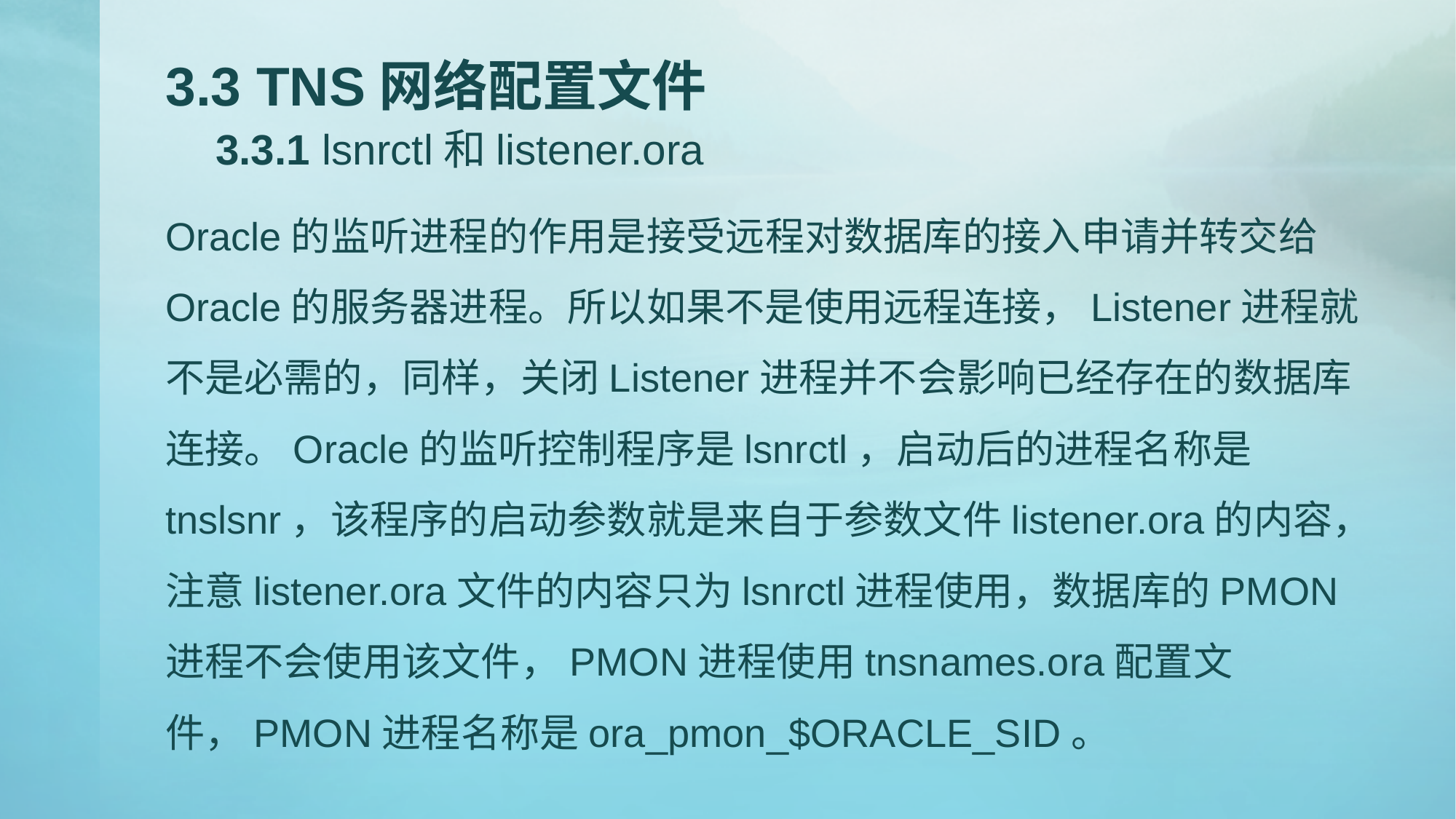

# 3.3 TNS网络配置文件 3.3.1 lsnrctl和listener.ora
Oracle的监听进程的作用是接受远程对数据库的接入申请并转交给Oracle的服务器进程。所以如果不是使用远程连接，Listener进程就不是必需的，同样，关闭Listener进程并不会影响已经存在的数据库连接。Oracle的监听控制程序是lsnrctl，启动后的进程名称是tnslsnr，该程序的启动参数就是来自于参数文件listener.ora的内容，注意listener.ora文件的内容只为lsnrctl进程使用，数据库的PMON进程不会使用该文件，PMON进程使用tnsnames.ora配置文件，PMON进程名称是ora_pmon_$ORACLE_SID。